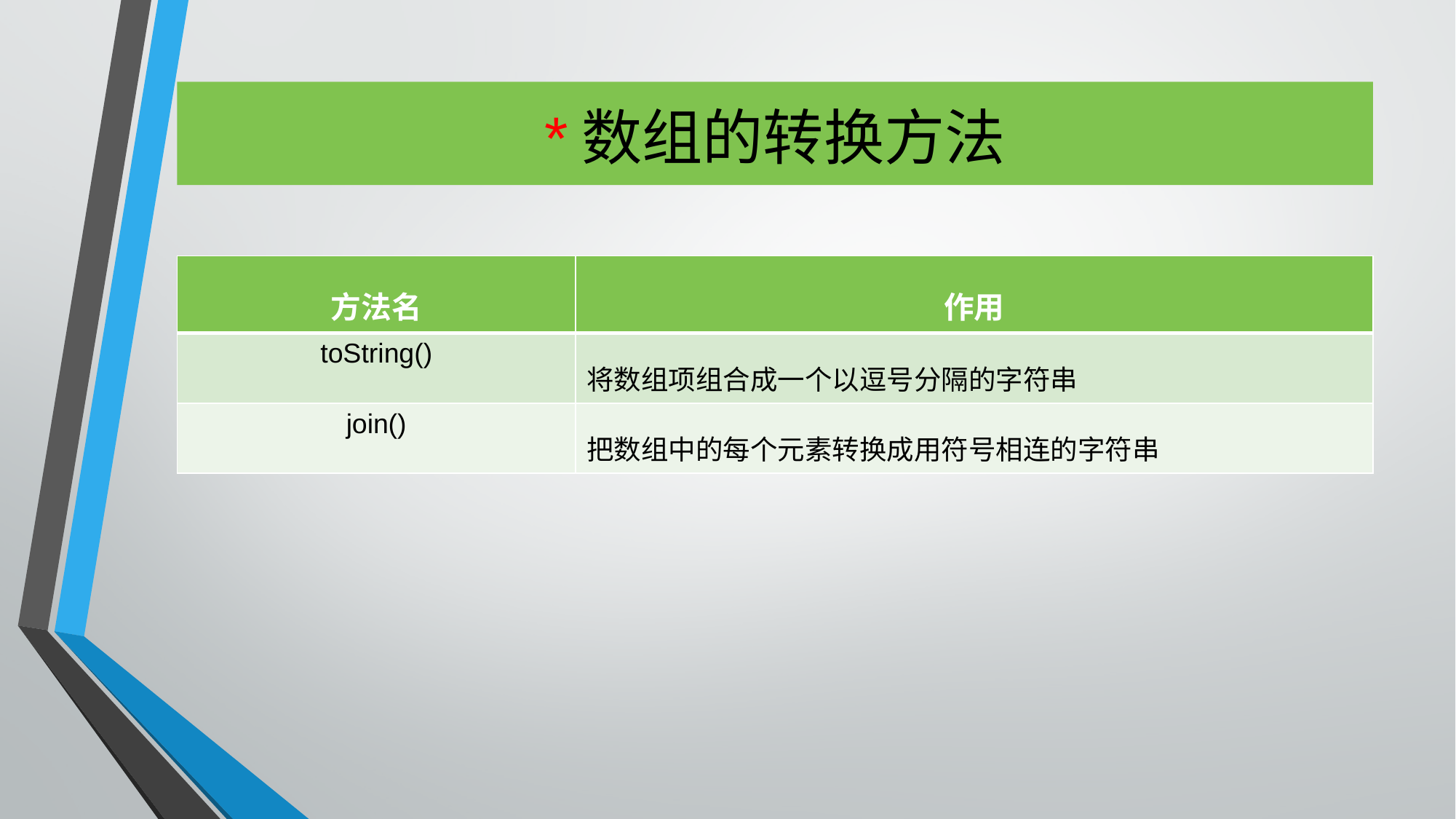

*数组的转换方法
| 方法名 | 作用 |
| --- | --- |
| toString() | 将数组项组合成一个以逗号分隔的字符串 |
| join() | 把数组中的每个元素转换成用符号相连的字符串 |